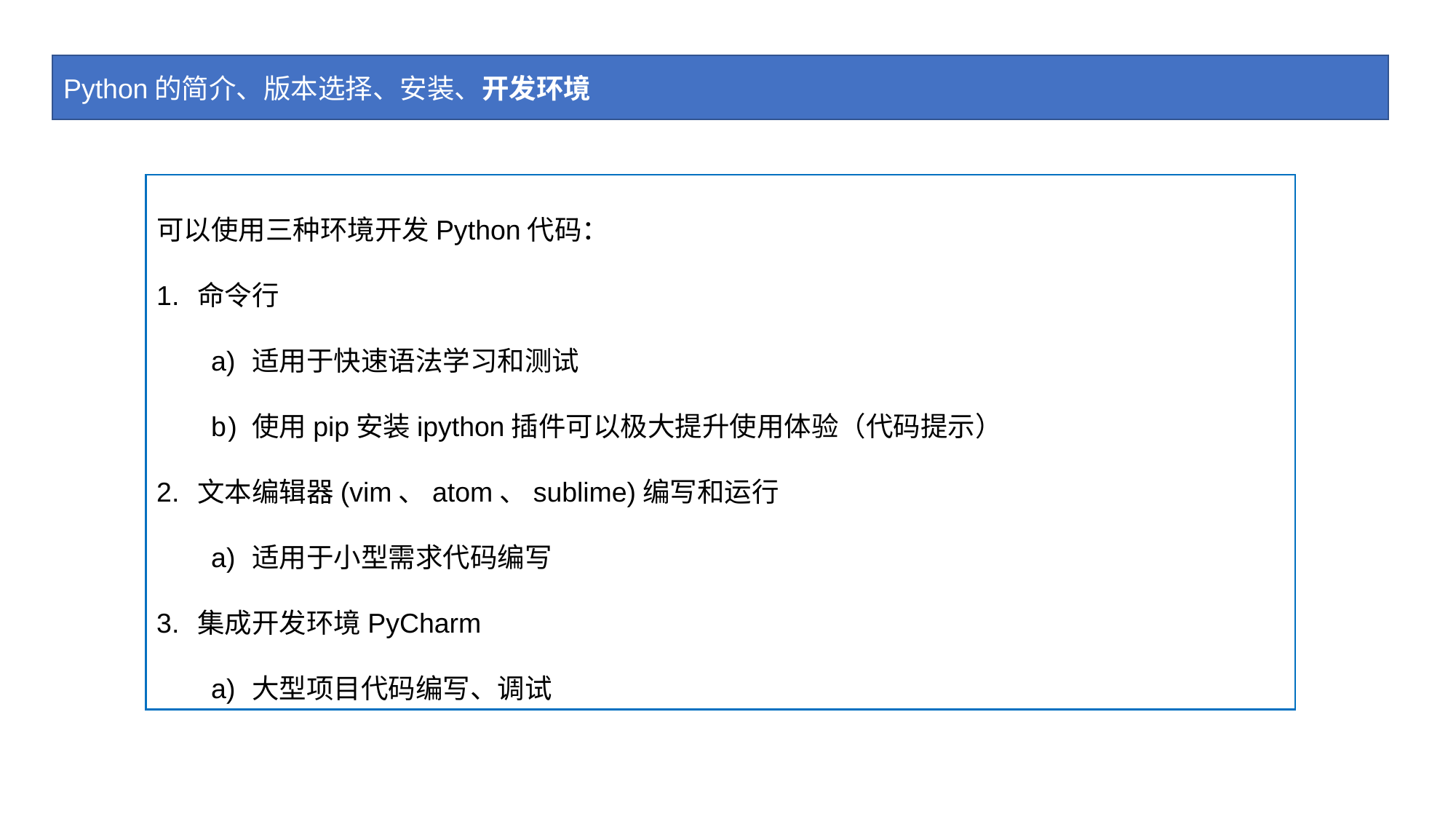

Python的简介、版本选择、安装、开发环境
可以使用三种环境开发Python代码：
命令行
适用于快速语法学习和测试
使用pip安装ipython插件可以极大提升使用体验（代码提示）
文本编辑器(vim、atom、sublime)编写和运行
适用于小型需求代码编写
集成开发环境PyCharm
大型项目代码编写、调试